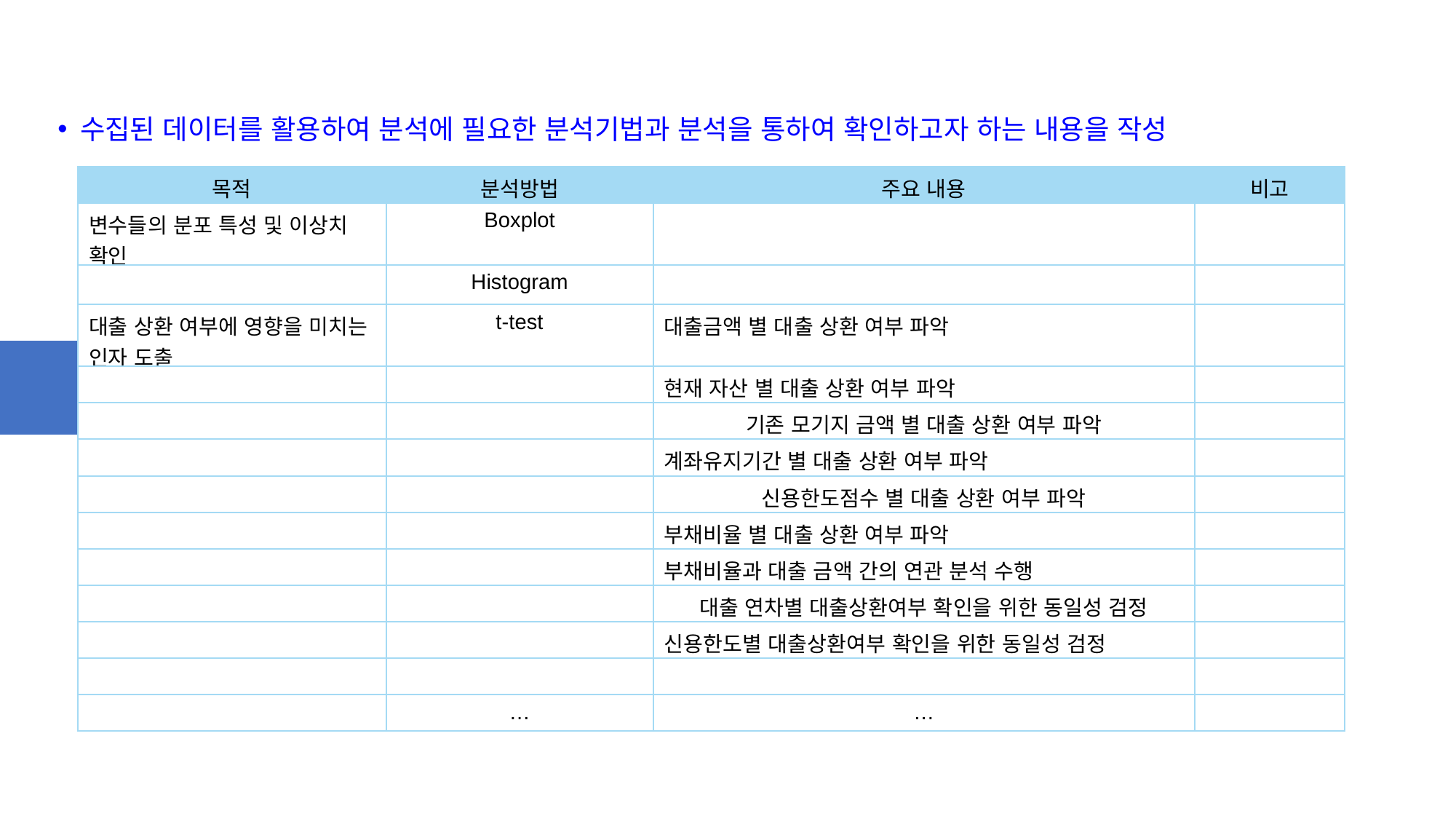

데이터 분석 계획
 수집된 데이터를 활용하여 분석에 필요한 분석기법과 분석을 통하여 확인하고자 하는 내용을 작성
| 목적 | 분석방법 | 주요 내용 | 비고 |
| --- | --- | --- | --- |
| 변수들의 분포 특성 및 이상치 확인 | Boxplot |  |  |
|  | Histogram |  |  |
| 대출 상환 여부에 영향을 미치는 인자 도출 | t-test | 대출금액 별 대출 상환 여부 파악 |  |
|  |  | 현재 자산 별 대출 상환 여부 파악 |  |
|  |  | 기존 모기지 금액 별 대출 상환 여부 파악 |  |
|  |  | 계좌유지기간 별 대출 상환 여부 파악 |  |
|  |  | 신용한도점수 별 대출 상환 여부 파악 |  |
|  |  | 부채비율 별 대출 상환 여부 파악 |  |
|  |  | 부채비율과 대출 금액 간의 연관 분석 수행 |  |
|  |  | 대출 연차별 대출상환여부 확인을 위한 동일성 검정 |  |
|  |  | 신용한도별 대출상환여부 확인을 위한 동일성 검정 |  |
|  |  |  |  |
|  | … | … |  |